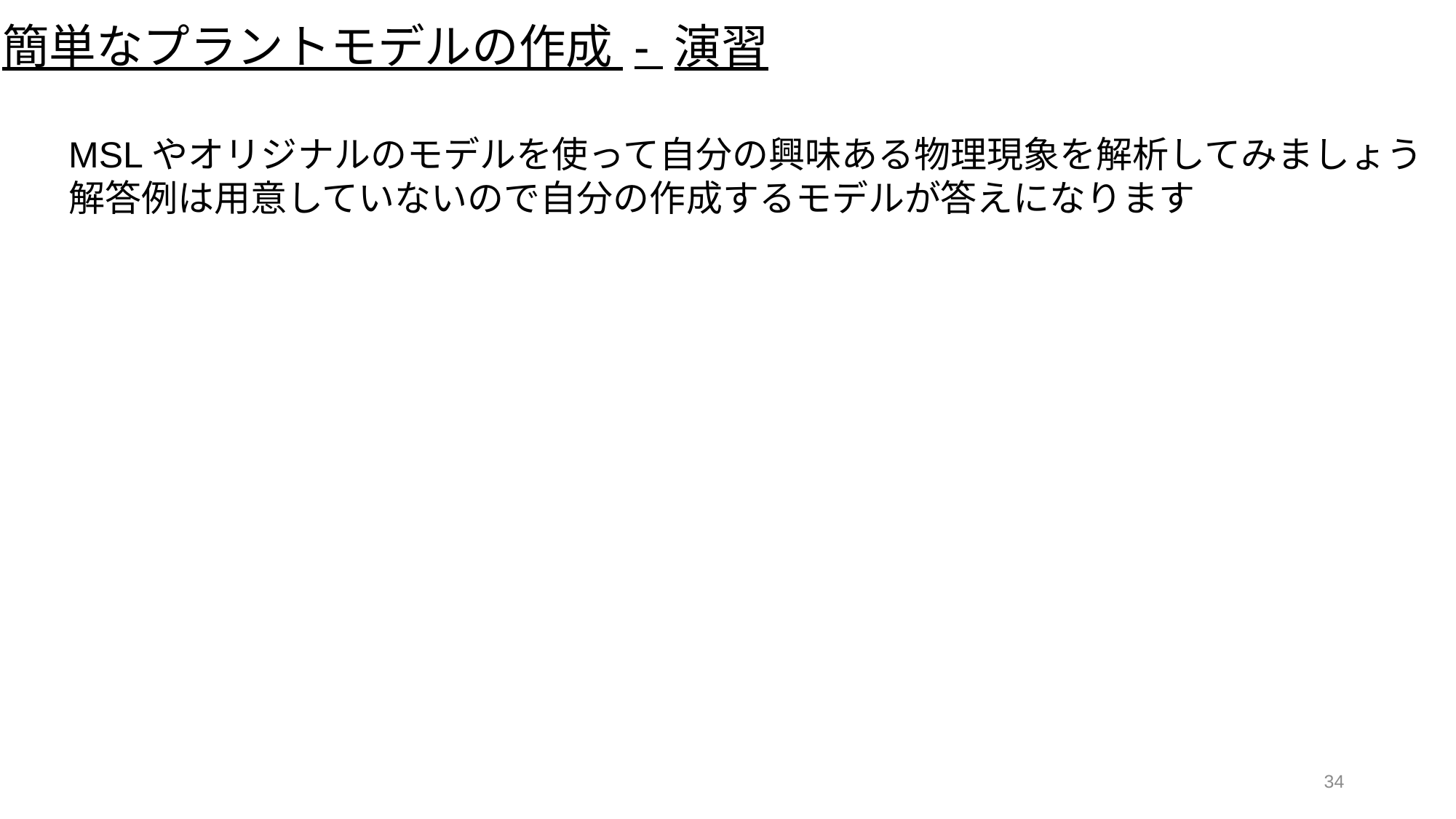

簡単なプラントモデルの作成 - 演習
MSLやオリジナルのモデルを使って自分の興味ある物理現象を解析してみましょう
解答例は用意していないので自分の作成するモデルが答えになります
34